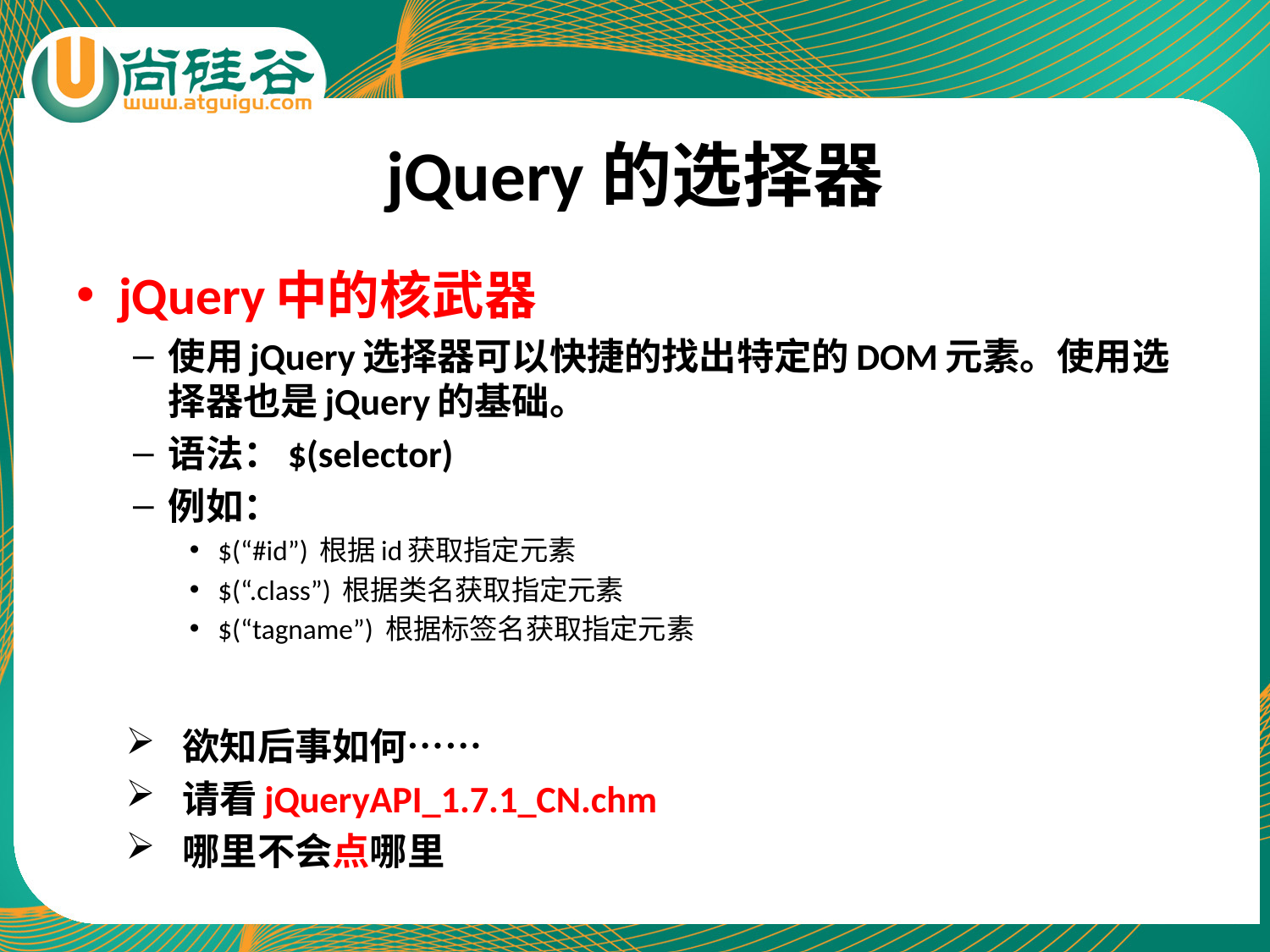

# jQuery的选择器
jQuery中的核武器
使用jQuery选择器可以快捷的找出特定的DOM元素。使用选择器也是jQuery的基础。
语法：$(selector)
例如：
$(“#id”) 根据id获取指定元素
$(“.class”) 根据类名获取指定元素
$(“tagname”) 根据标签名获取指定元素

欲知后事如何……
请看jQueryAPI_1.7.1_CN.chm
哪里不会点哪里